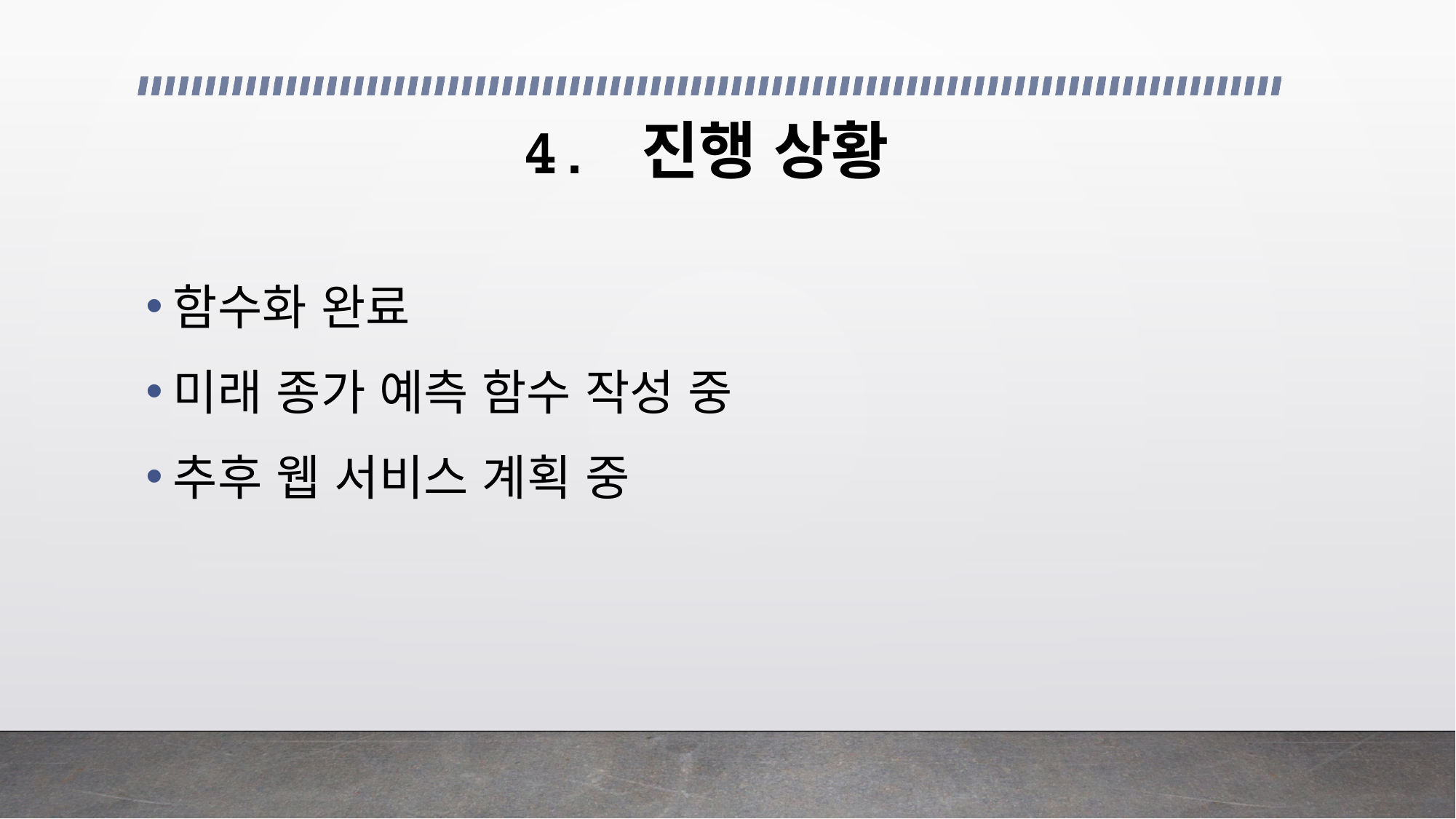

# 4. 진행 상황
함수화 완료
미래 종가 예측 함수 작성 중
추후 웹 서비스 계획 중